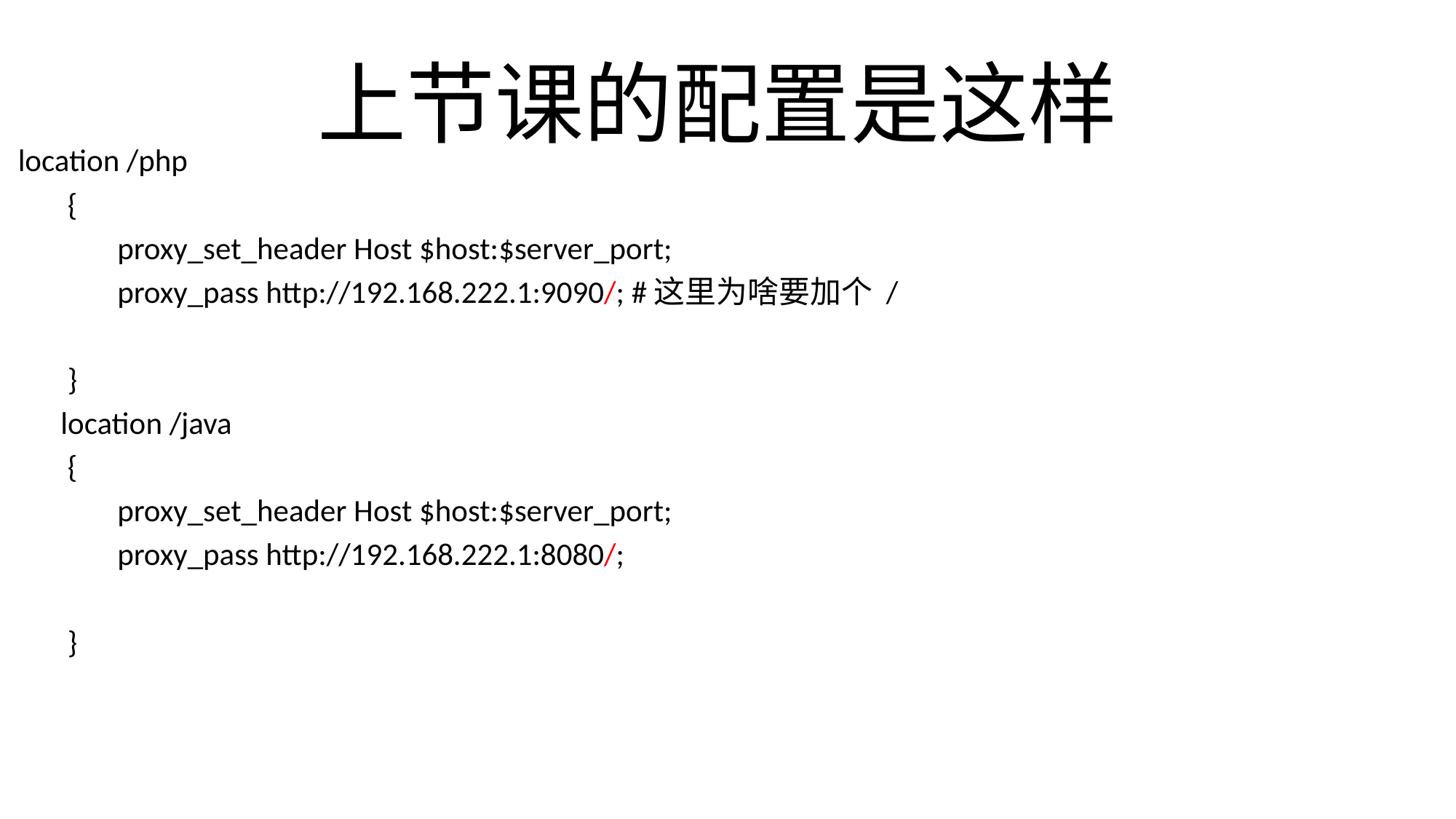

# 上节课的配置是这样
 location /php
        {
               proxy_set_header Host $host:$server_port;
               proxy_pass http://192.168.222.1:9090/; #这里为啥要加个 /

        }
       location /java
        {
               proxy_set_header Host $host:$server_port;
               proxy_pass http://192.168.222.1:8080/;

        }